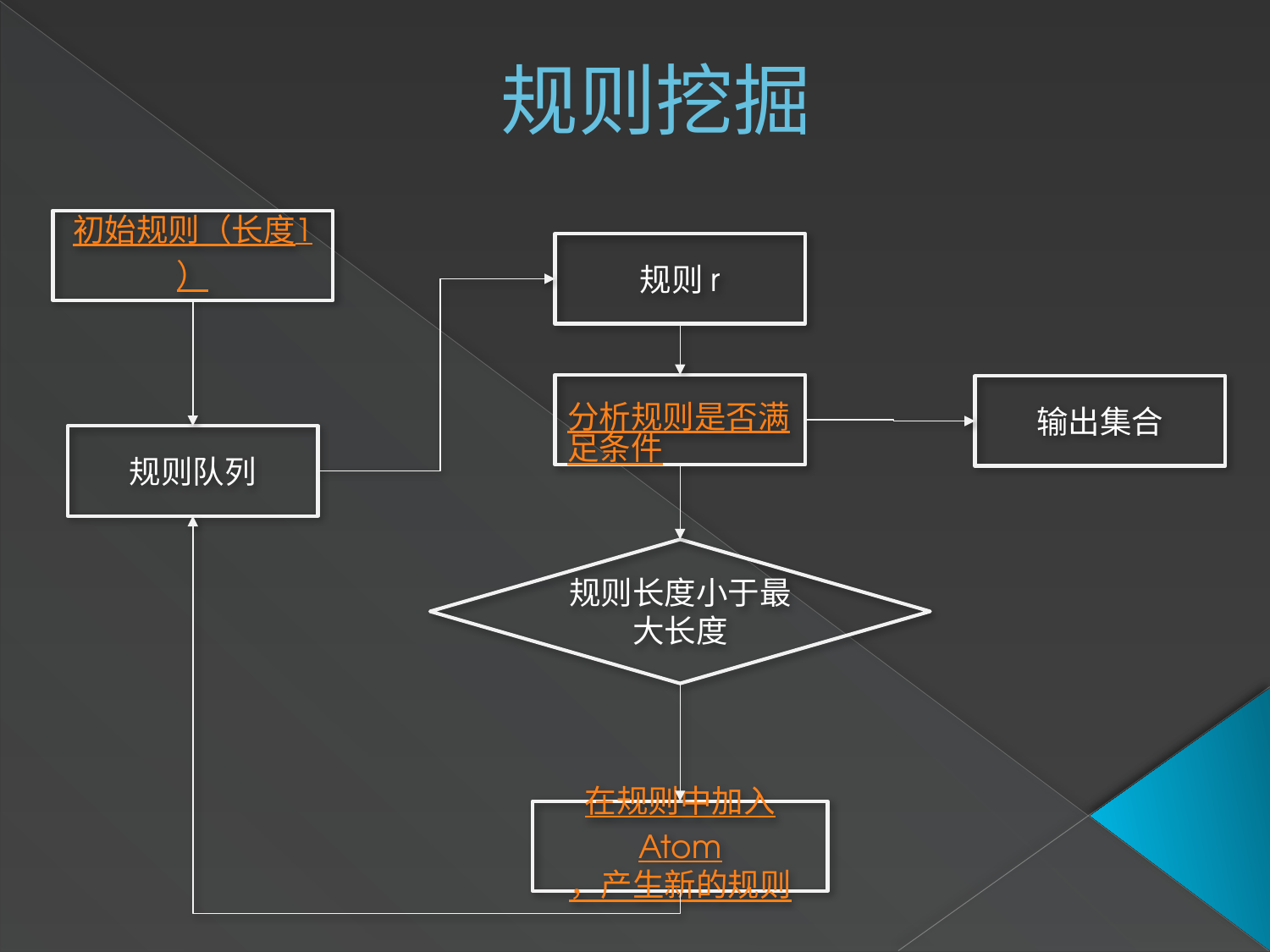

规则挖掘
初始规则（长度1）
规则r
分析规则是否满足条件
输出集合
规则队列
规则长度小于最大长度
在规则中加入Atom，产生新的规则